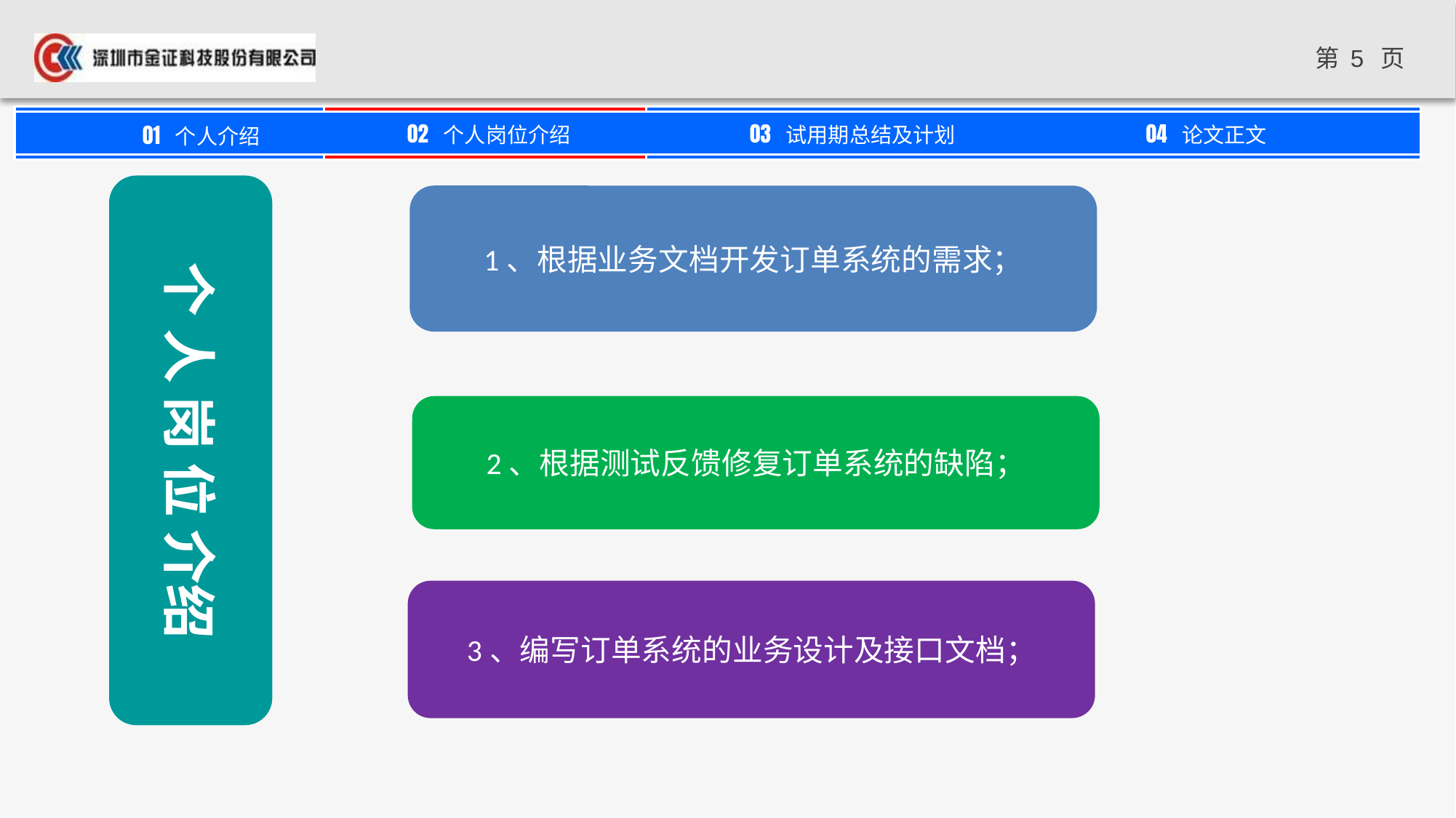

个 人 岗 位 介绍
1、根据业务文档开发订单系统的需求；
2、根据测试反馈修复订单系统的缺陷；
3、编写订单系统的业务设计及接口文档；